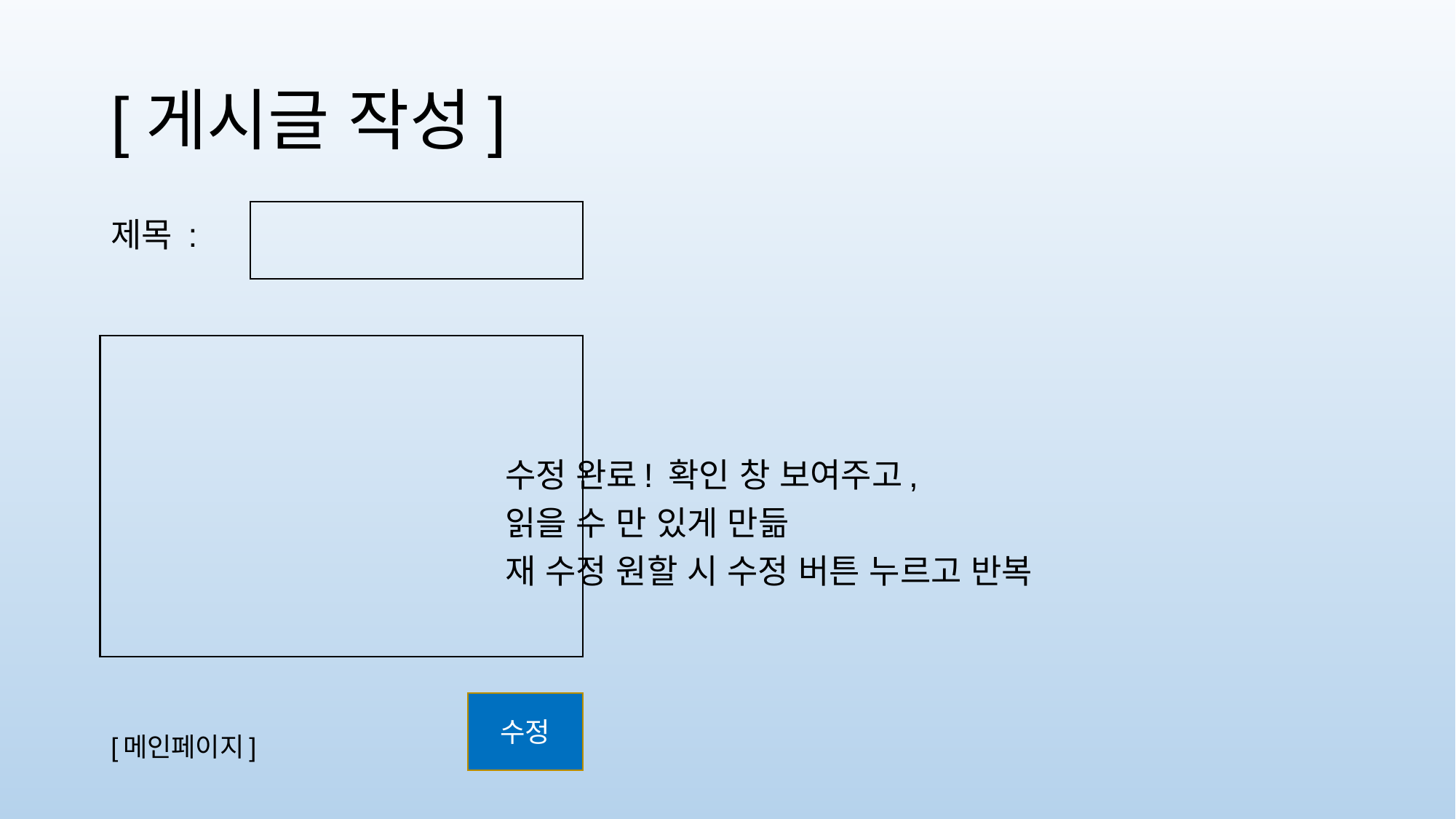

# [게시글 작성]

제목 :

                                         수정 완료! 확인 창 보여주고,
                                         읽을 수 만 있게 만듦
                                         재 수정 원할 시 수정 버튼 누르고 반복

[메인페이지]

수정